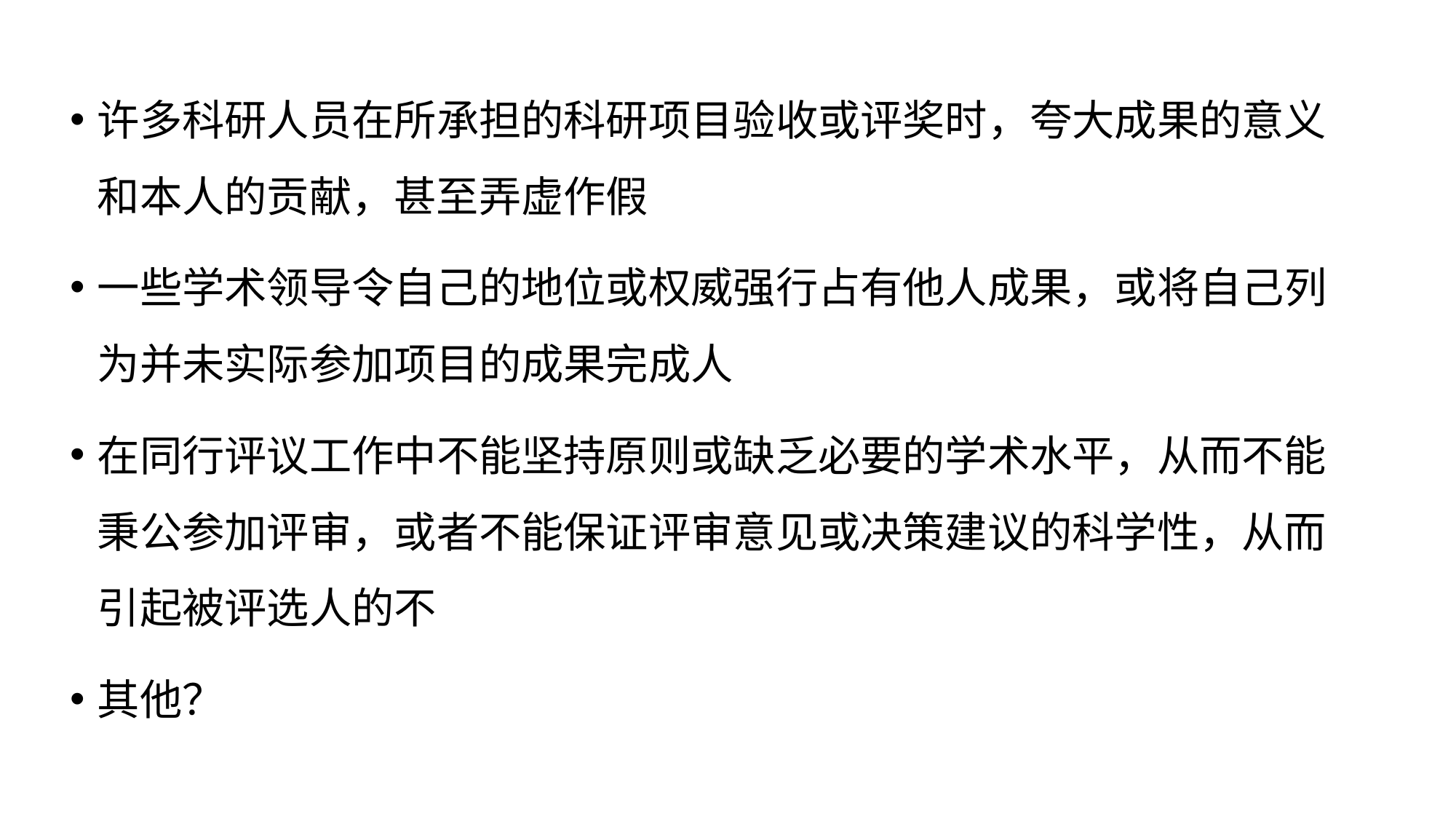

#
许多科研人员在所承担的科研项目验收或评奖时，夸大成果的意义和本人的贡献，甚至弄虚作假
一些学术领导令自己的地位或权威强行占有他人成果，或将自己列为并未实际参加项目的成果完成人
在同行评议工作中不能坚持原则或缺乏必要的学术水平，从而不能秉公参加评审，或者不能保证评审意见或决策建议的科学性，从而引起被评选人的不
其他？